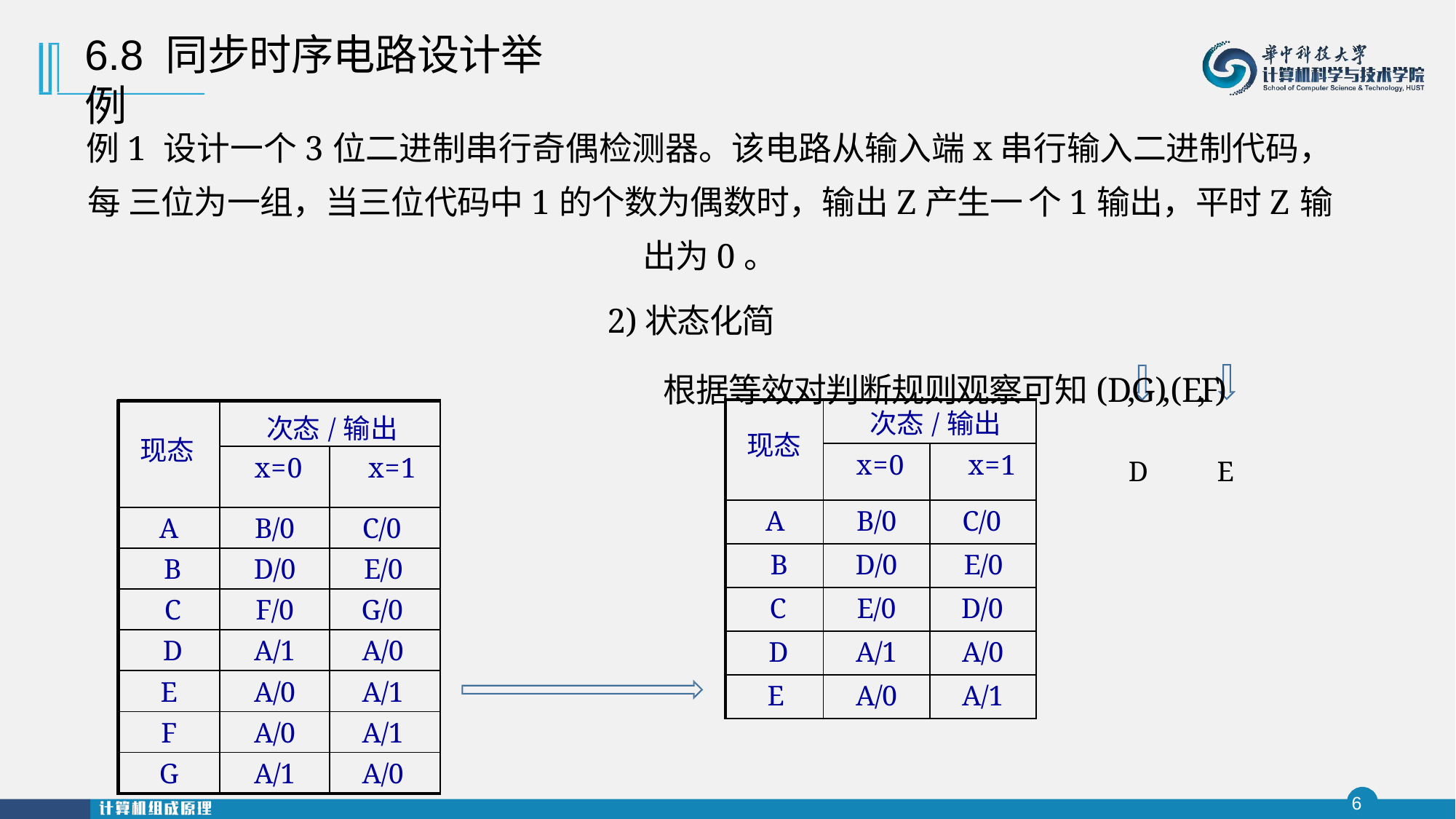

# 6.8 同步时序电路设计举例
例1 设计一个3位二进制串行奇偶检测器。该电路从输入端x串行输入二进制代码，每 三位为一组，当三位代码中1的个数为偶数时，输出Z产生一 个1输出，平时Z输出为0。
2)状态化简
根据等效对判断规则观察可知(D,G), (E,F)

D	E

| 现态 | 次态/输出 |  |
| --- | --- | --- |
|  | x=0 | x=1 |
| A | B/0 | C/0 |
| B | D/0 | E/0 |
| C | E/0 | D/0 |
| D | A/1 | A/0 |
| E | A/0 | A/1 |
| 现态 | 次态/输出 |  |
| --- | --- | --- |
|  | x=0 | x=1 |
| A | B/0 | C/0 |
| B | D/0 | E/0 |
| C | F/0 | G/0 |
| D | A/1 | A/0 |
| E | A/0 | A/1 |
| F | A/0 | A/1 |
| G | A/1 | A/0 |

6